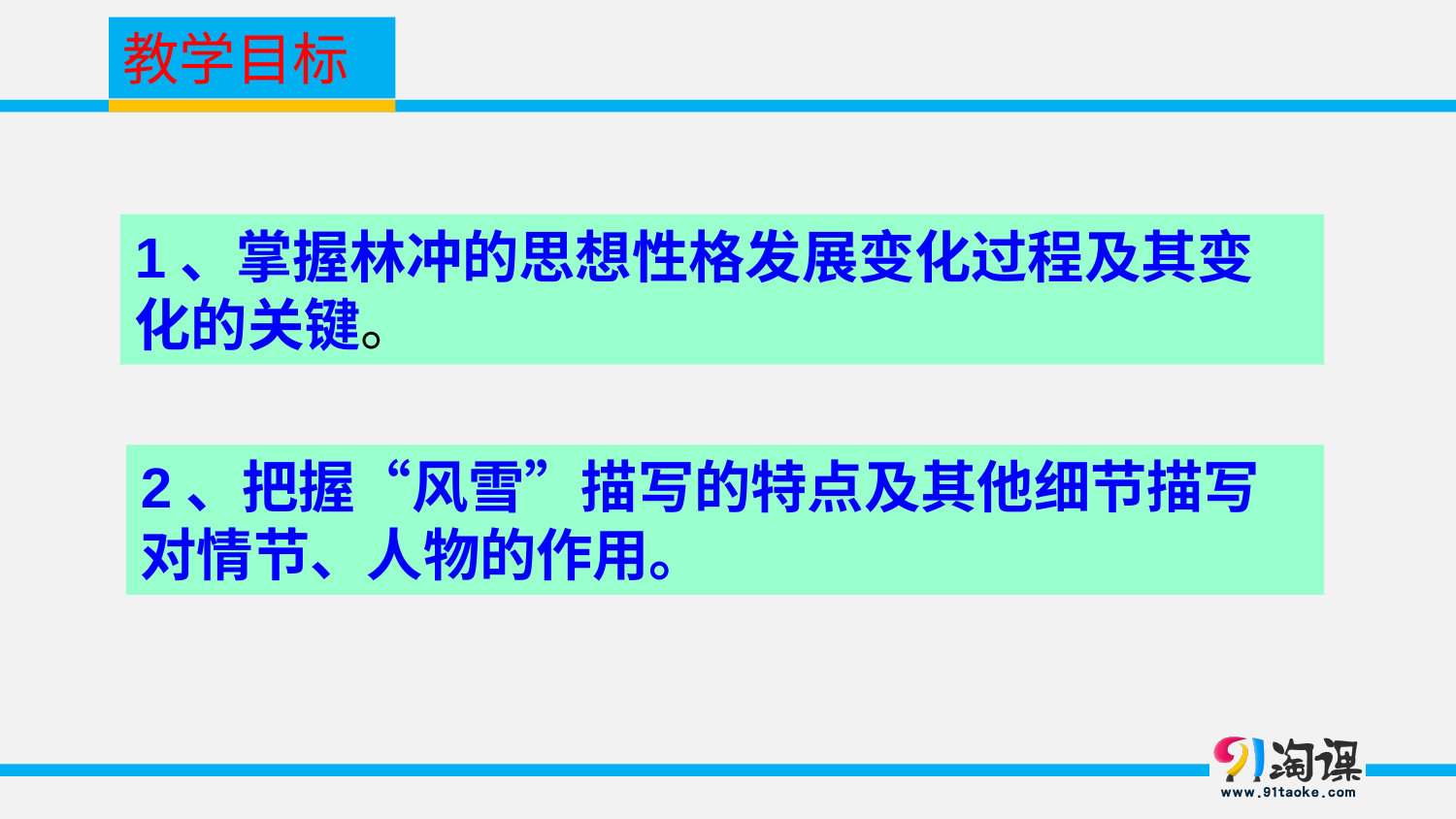

教学目标
1、掌握林冲的思想性格发展变化过程及其变化的关键。
2、把握“风雪”描写的特点及其他细节描写对情节、人物的作用。